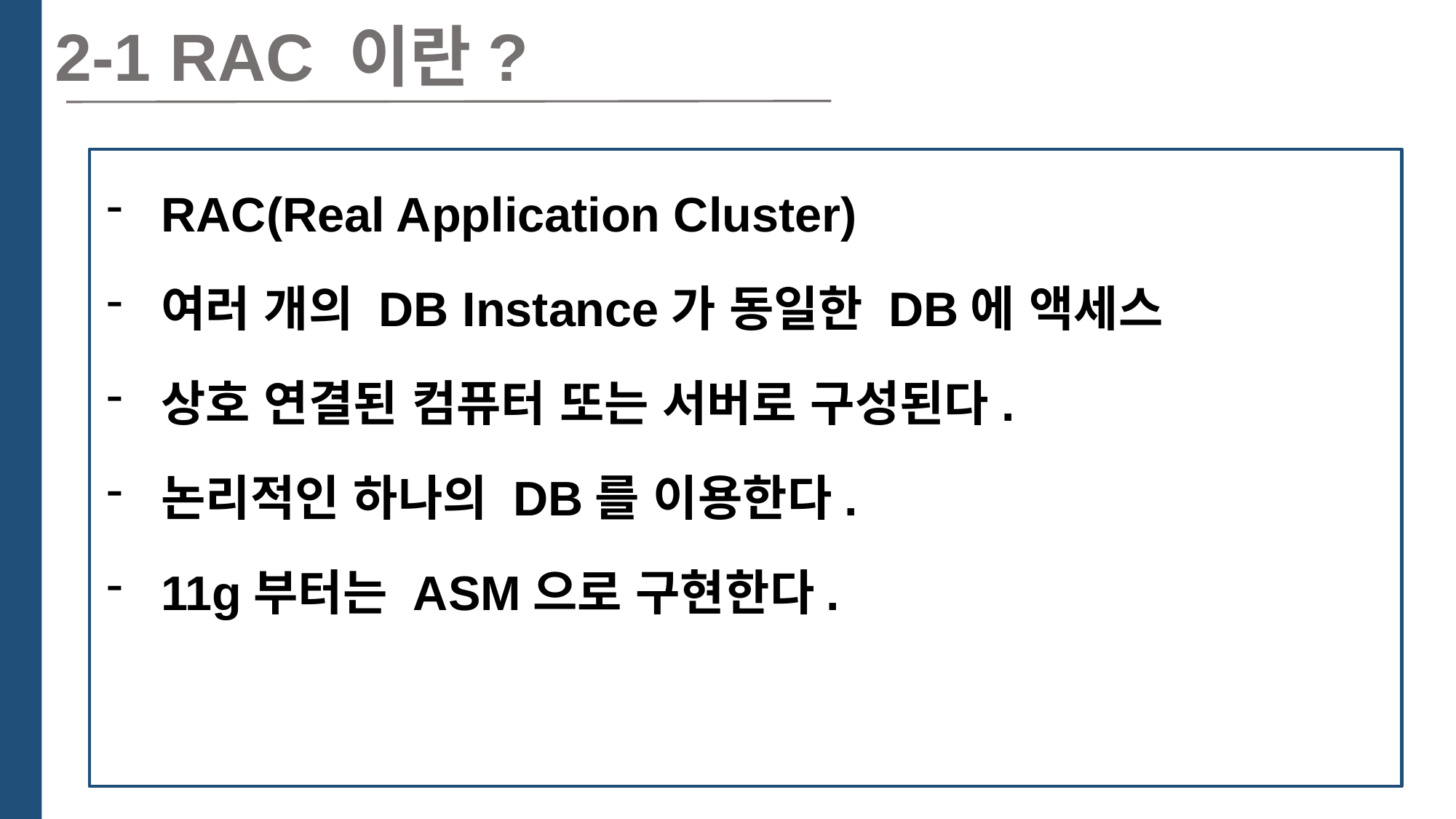

2-1 RAC 이란?
RAC(Real Application Cluster)
여러 개의 DB Instance가 동일한 DB에 액세스
상호 연결된 컴퓨터 또는 서버로 구성된다.
논리적인 하나의 DB를 이용한다.
11g부터는 ASM으로 구현한다.